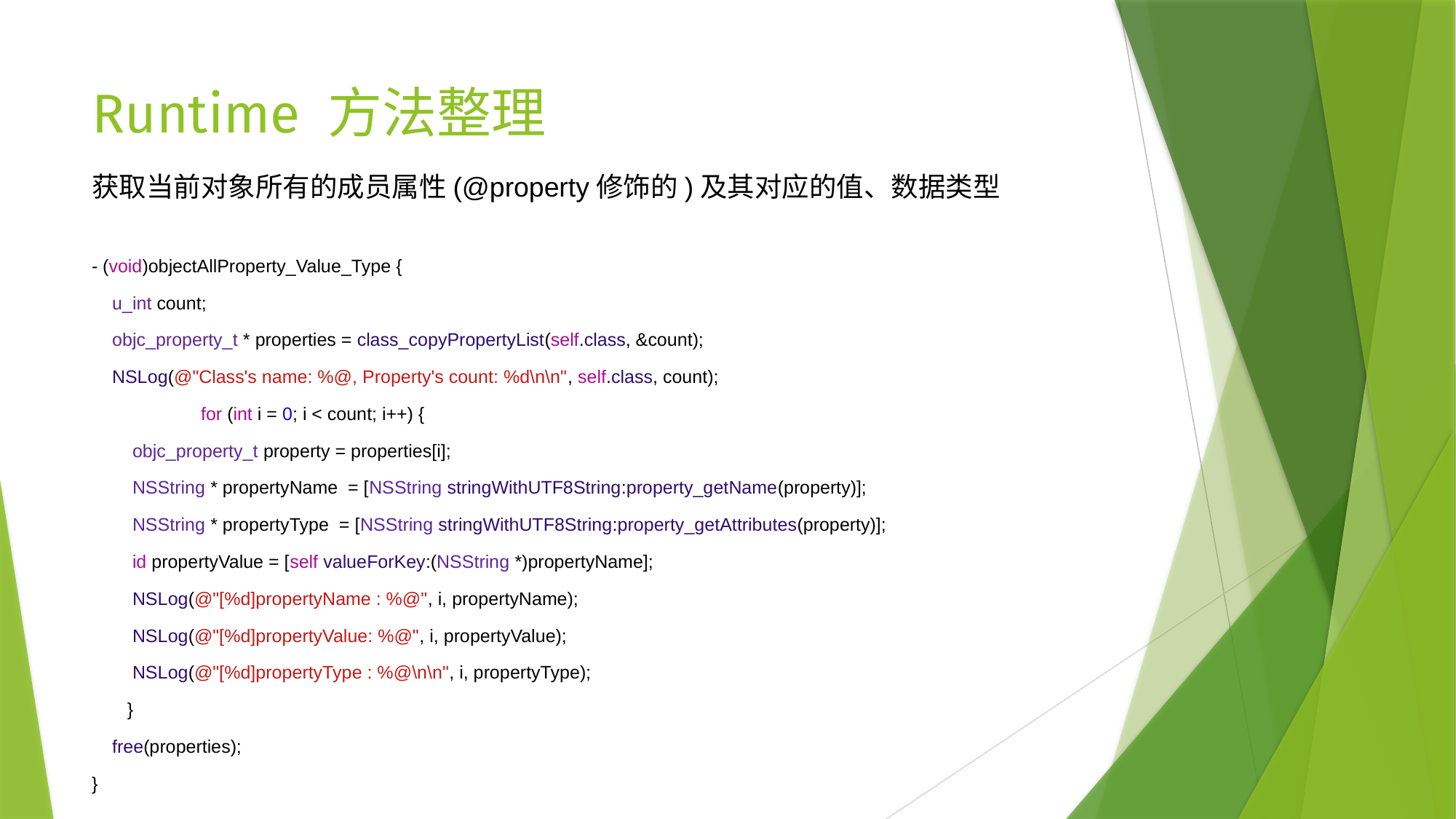

# Runtime 方法整理
获取当前对象所有的成员属性(@property修饰的)及其对应的值、数据类型

- (void)objectAllProperty_Value_Type {
    u_int count;
    objc_property_t * properties = class_copyPropertyList(self.class, &count);
    NSLog(@"Class's name: %@, Property's count: %d\n\n", self.class, count);
    	for (int i = 0; i < count; i++) {
        objc_property_t property = properties[i];
        NSString * propertyName  = [NSString stringWithUTF8String:property_getName(property)];
        NSString * propertyType  = [NSString stringWithUTF8String:property_getAttributes(property)];
        id propertyValue = [self valueForKey:(NSString *)propertyName];
        NSLog(@"[%d]propertyName : %@", i, propertyName);
        NSLog(@"[%d]propertyValue: %@", i, propertyValue);
        NSLog(@"[%d]propertyType : %@\n\n", i, propertyType);
       }
    free(properties);
}